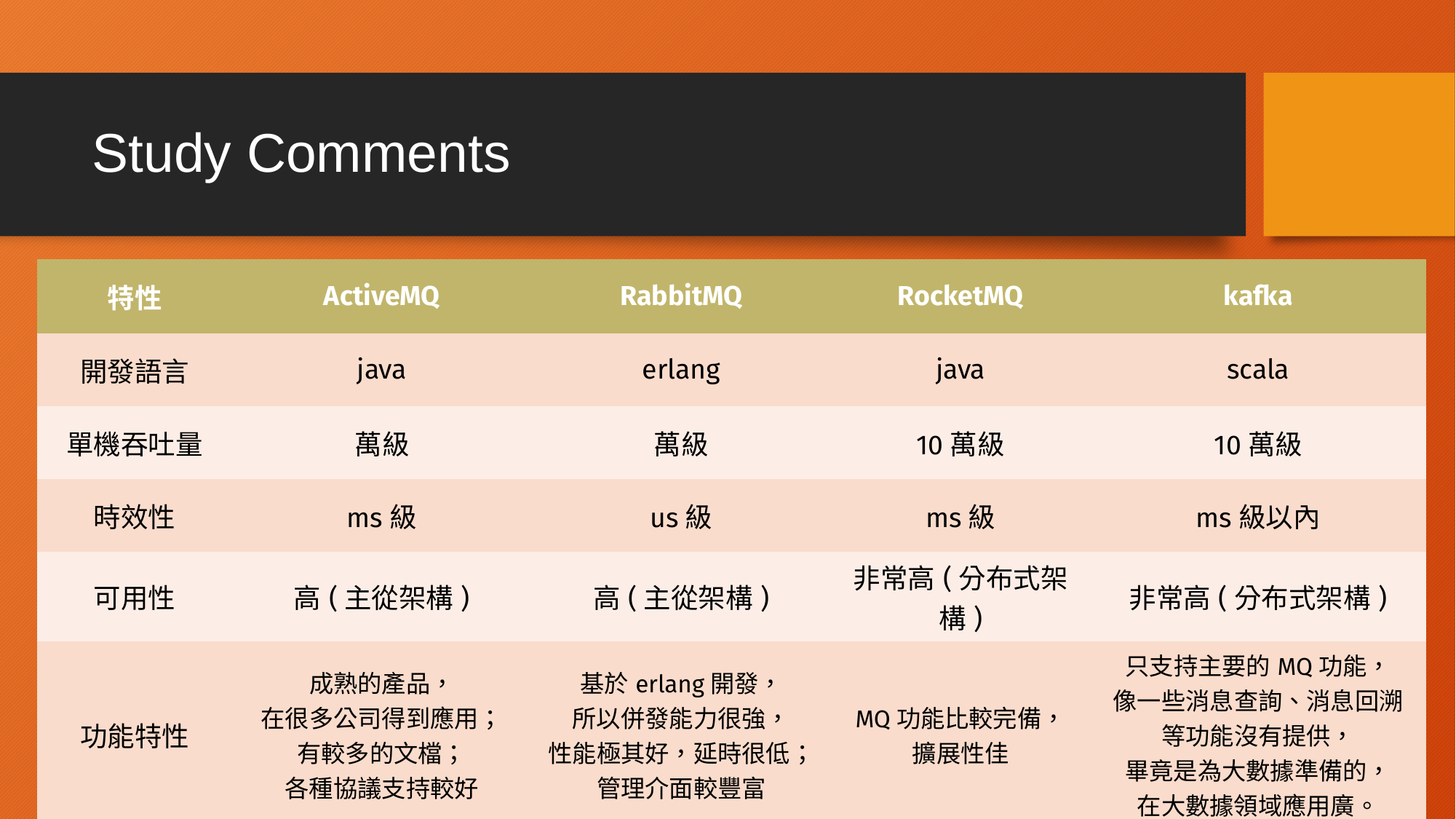

# Study Comments
| 特性 | ActiveMQ | RabbitMQ | RocketMQ | kafka |
| --- | --- | --- | --- | --- |
| 開發語言 | java | erlang | java | scala |
| 單機吞吐量 | 萬級 | 萬級 | 10萬級 | 10萬級 |
| 時效性 | ms級 | us級 | ms級 | ms級以內 |
| 可用性 | 高(主從架構) | 高(主從架構) | 非常高(分布式架構) | 非常高(分布式架構) |
| 功能特性 | 成熟的產品， 在很多公司得到應用； 有較多的文檔； 各種協議支持較好 | 基於erlang開發， 所以併發能力很強， 性能極其好，延時很低； 管理介面較豐富 | MQ功能比較完備， 擴展性佳 | 只支持主要的MQ功能， 像一些消息查詢、消息回溯等功能沒有提供， 畢竟是為大數據準備的， 在大數據領域應用廣。 |